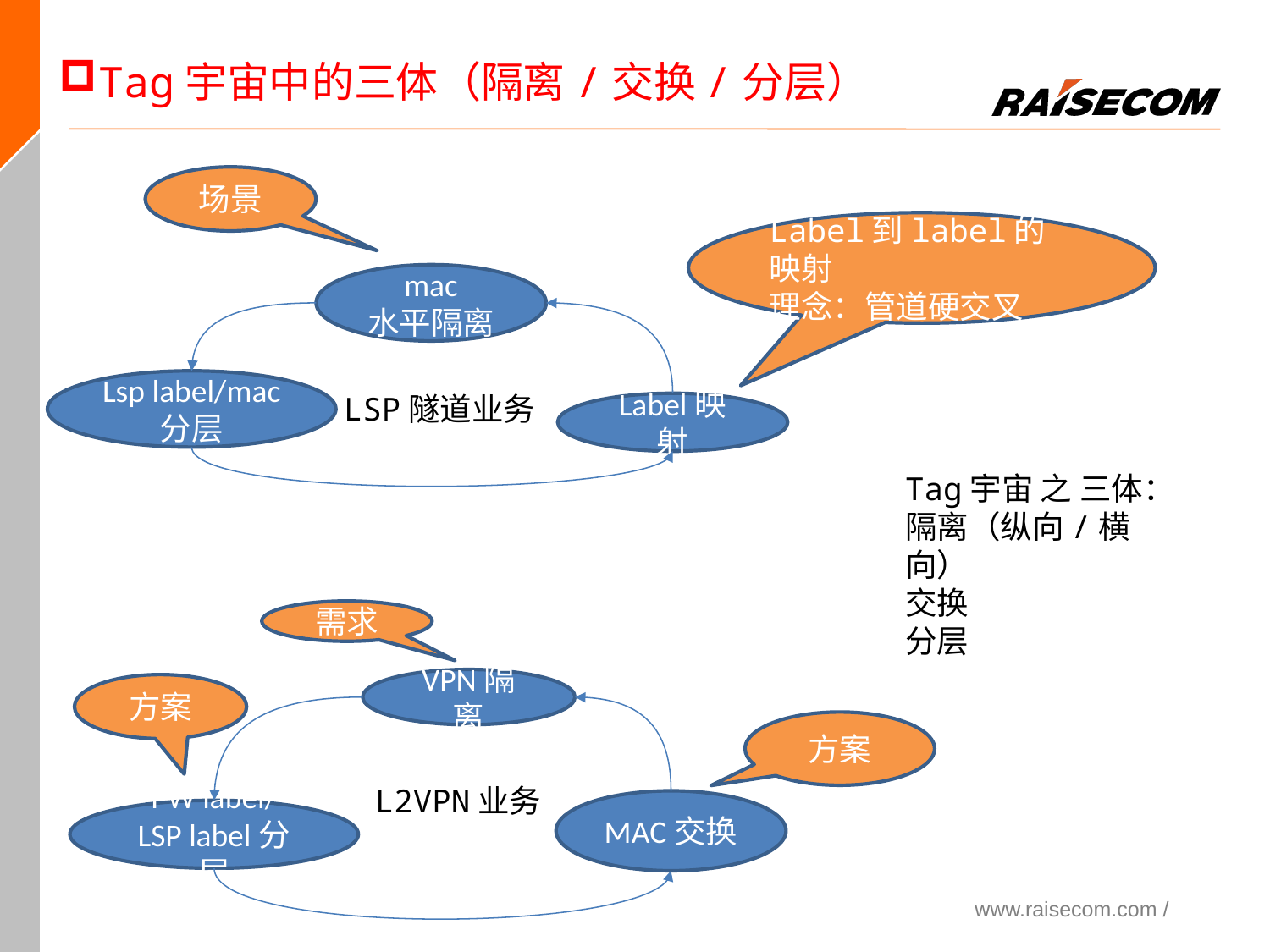

Tag宇宙中的三体（隔离/交换/分层）
场景
Label到label的映射
理念：管道硬交叉
mac
水平隔离
Lsp label/mac
分层
LSP隧道业务
Label映射
Tag宇宙 之 三体：
隔离（纵向/横向）
交换
分层
需求
VPN隔离
方案
方案
L2VPN业务
MAC交换
PW label/
LSP label分层